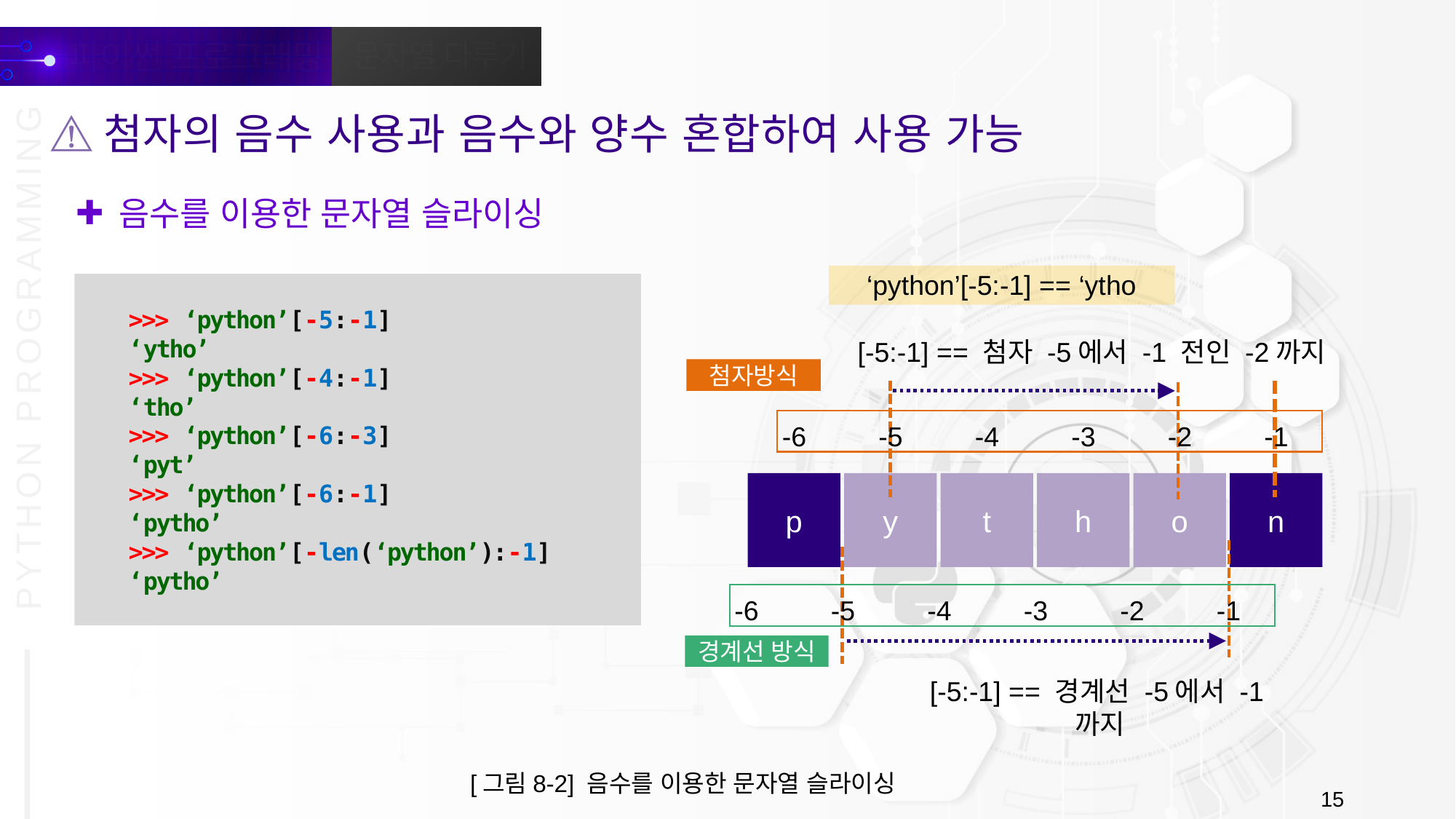

첨자의 음수 사용과 음수와 양수 혼합하여 사용 가능
음수를 이용한 문자열 슬라이싱
‘python’[-5:-1] == ‘ytho

[-5:-1] == 첨자 -5에서 -1 전인 -2까지
첨자방식

-6
-5
-4
-3
-2
-1
p
y
t
h
o
n

-6
-5
-4
-3
-2
-1
경계선 방식
[-5:-1] == 경계선 -5에서 -1까지
>>> ‘python’[-5:-1]
‘ytho’
>>> ‘python’[-4:-1]
‘tho’
>>> ‘python’[-6:-3]
‘pyt’
>>> ‘python’[-6:-1]
‘pytho’
>>> ‘python’[-len(‘python’):-1]
‘pytho’
[그림8-2] 음수를 이용한 문자열 슬라이싱
15